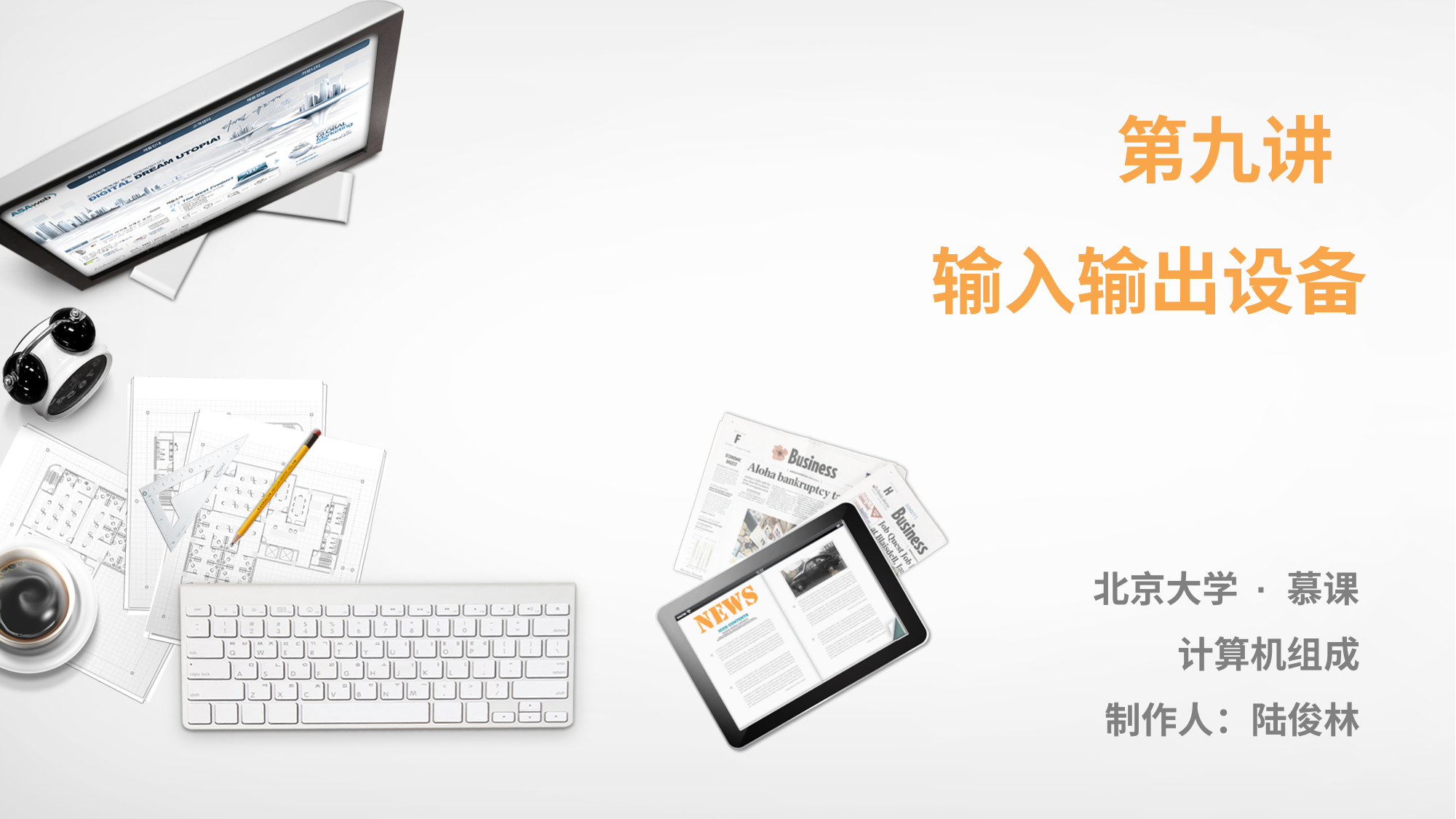

第九讲
输入输出设备
北京大学 · 慕课
计算机组成
制作人：陆俊林